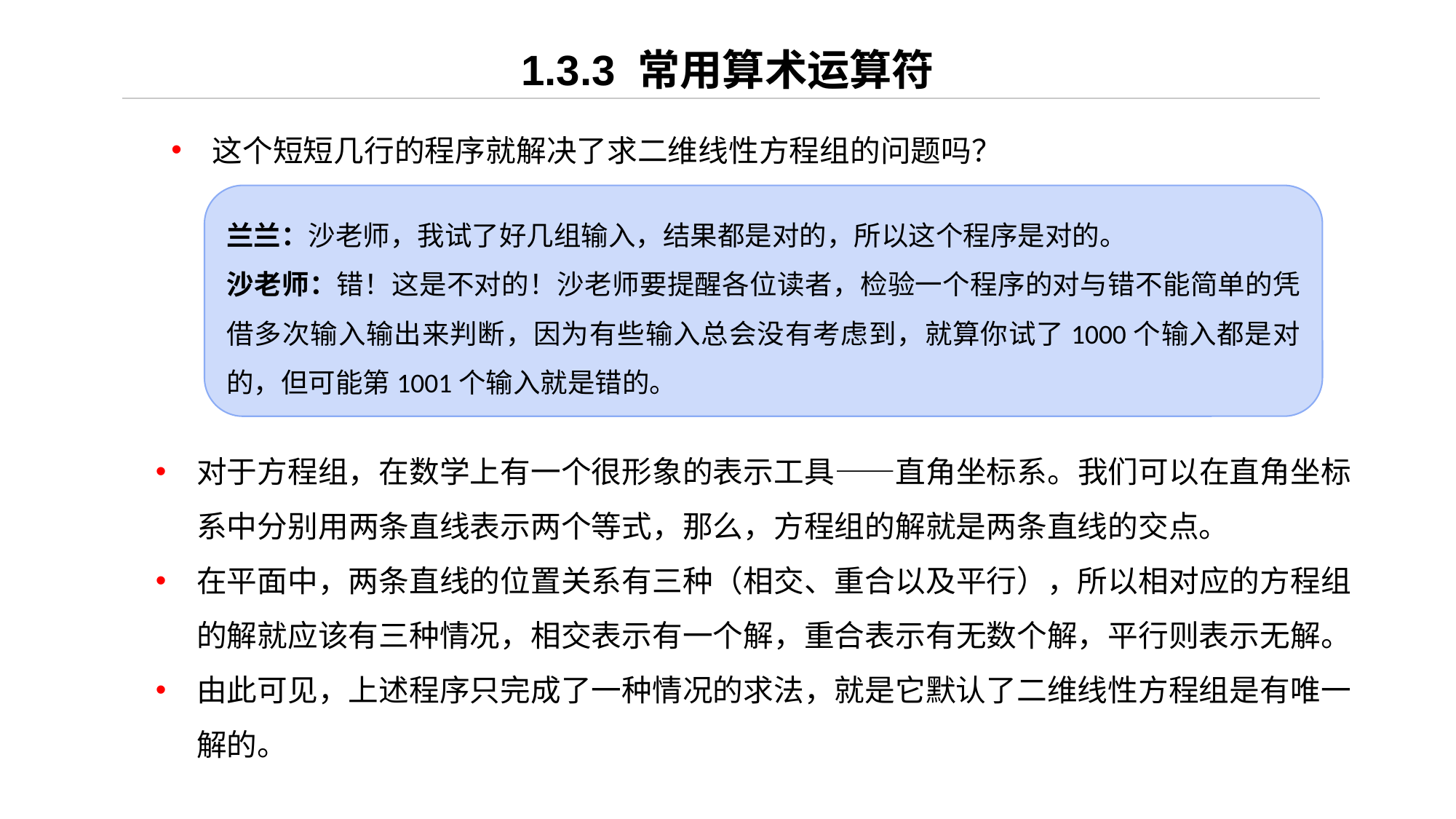

# 1.3.3 常用算术运算符
这个短短几行的程序就解决了求二维线性方程组的问题吗？
兰兰：沙老师，我试了好几组输入，结果都是对的，所以这个程序是对的。
沙老师：错！这是不对的！沙老师要提醒各位读者，检验一个程序的对与错不能简单的凭借多次输入输出来判断，因为有些输入总会没有考虑到，就算你试了1000个输入都是对的，但可能第1001个输入就是错的。
对于方程组，在数学上有一个很形象的表示工具——直角坐标系。我们可以在直角坐标系中分别用两条直线表示两个等式，那么，方程组的解就是两条直线的交点。
在平面中，两条直线的位置关系有三种（相交、重合以及平行），所以相对应的方程组的解就应该有三种情况，相交表示有一个解，重合表示有无数个解，平行则表示无解。
由此可见，上述程序只完成了一种情况的求法，就是它默认了二维线性方程组是有唯一解的。